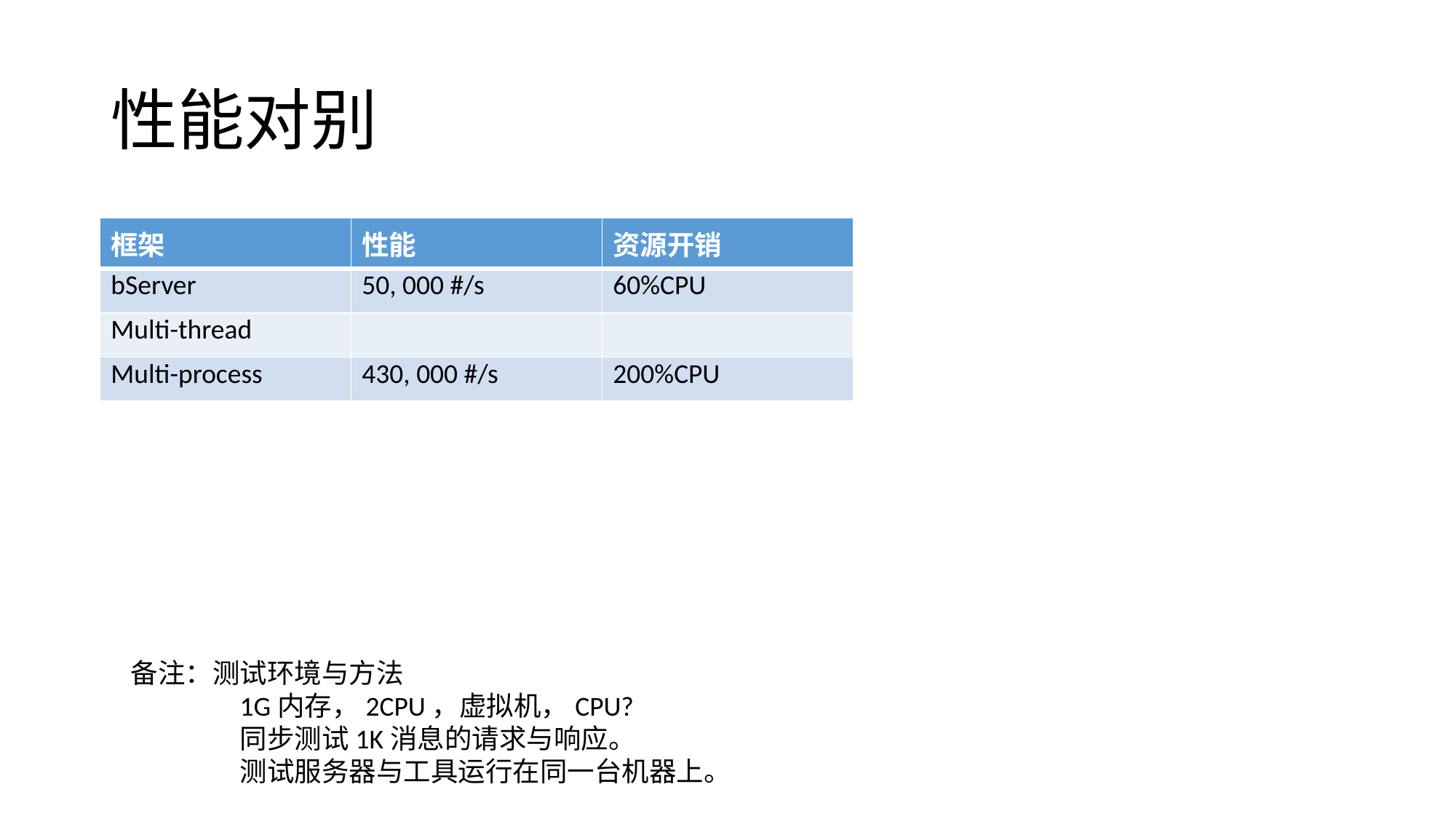

# 性能对别
| 框架 | 性能 | 资源开销 |
| --- | --- | --- |
| bServer | 50, 000 #/s | 60%CPU |
| Multi-thread |  |  |
| Multi-process | 430, 000 #/s | 200%CPU |
备注：测试环境与方法
	1G内存，2CPU，虚拟机，CPU?
	同步测试1K消息的请求与响应。
	测试服务器与工具运行在同一台机器上。